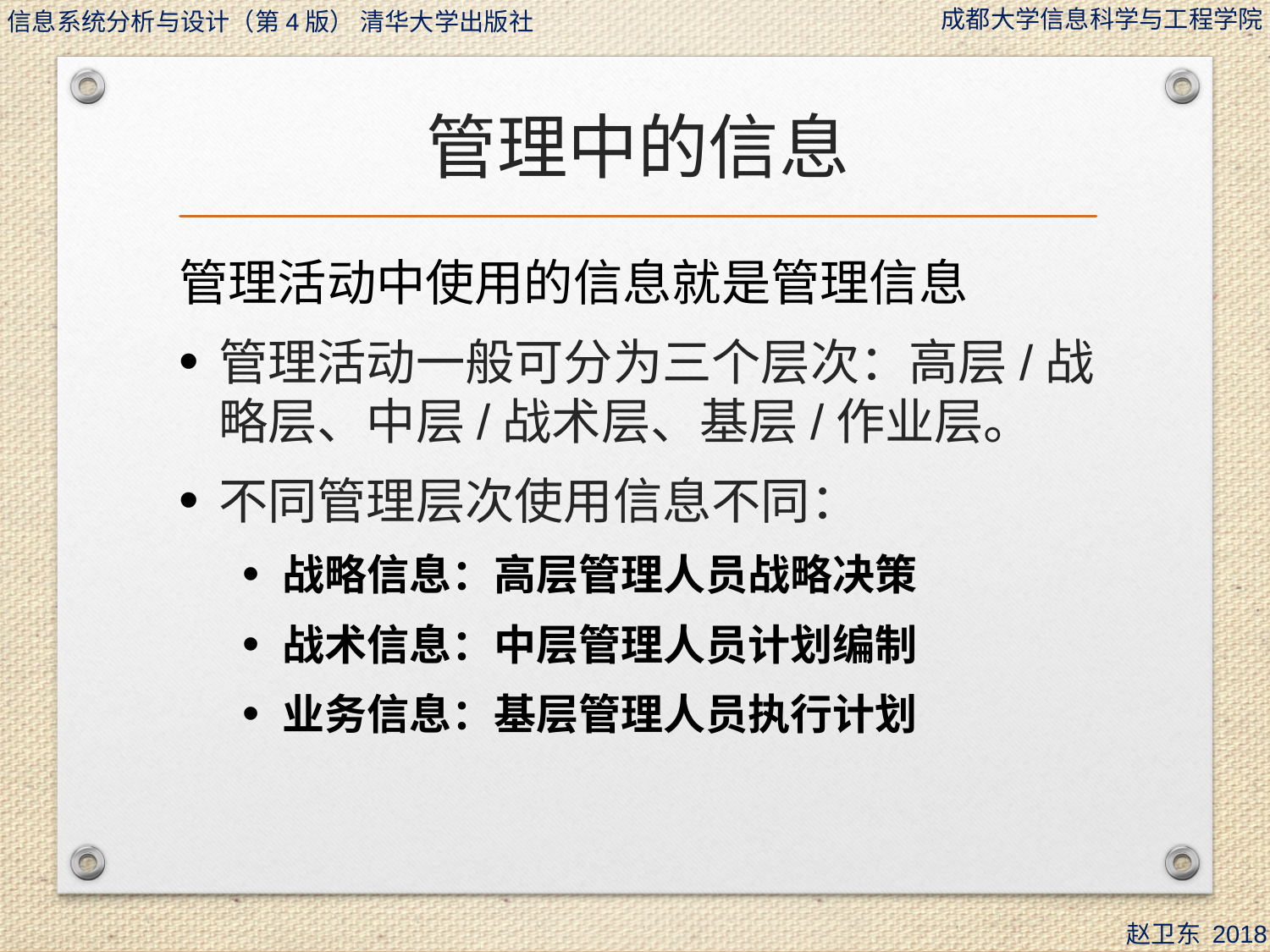

# 管理中的信息
管理活动中使用的信息就是管理信息
管理活动一般可分为三个层次：高层/战略层、中层/战术层、基层/作业层。
不同管理层次使用信息不同：
战略信息：高层管理人员战略决策
战术信息：中层管理人员计划编制
业务信息：基层管理人员执行计划